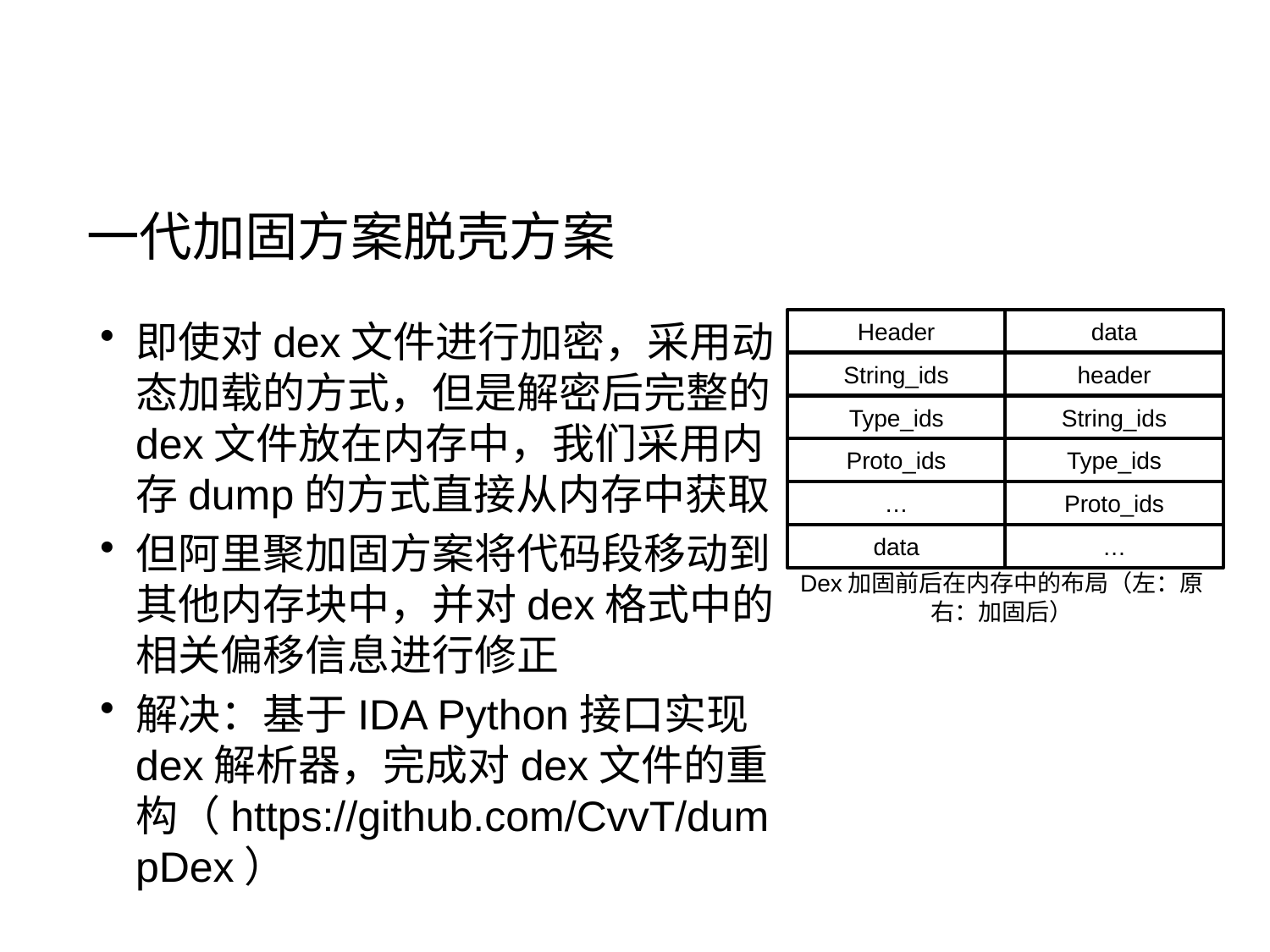

# 一代加固方案脱壳方案
即使对dex文件进行加密，采用动态加载的方式，但是解密后完整的dex文件放在内存中，我们采用内存dump的方式直接从内存中获取
但阿里聚加固方案将代码段移动到其他内存块中，并对dex格式中的相关偏移信息进行修正
解决：基于IDA Python接口实现dex解析器，完成对dex文件的重构（https://github.com/CvvT/dumpDex）
Header
String_ids
Type_ids
Proto_ids
…
data
data
header
String_ids
Type_ids
Proto_ids
…
Dex加固前后在内存中的布局（左：原 右：加固后）